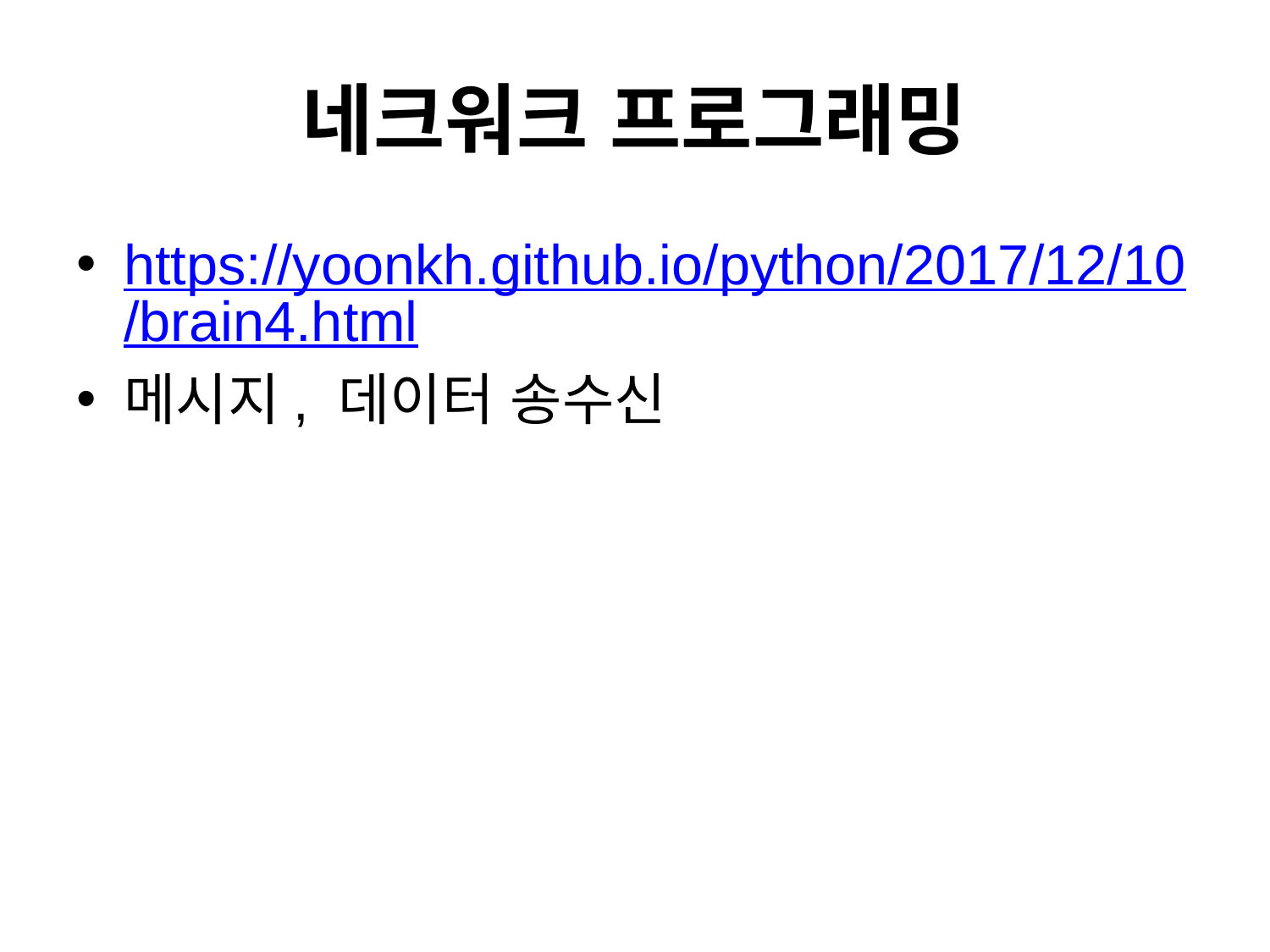

# 네크워크 프로그래밍
https://yoonkh.github.io/python/2017/12/10/brain4.html
메시지, 데이터 송수신